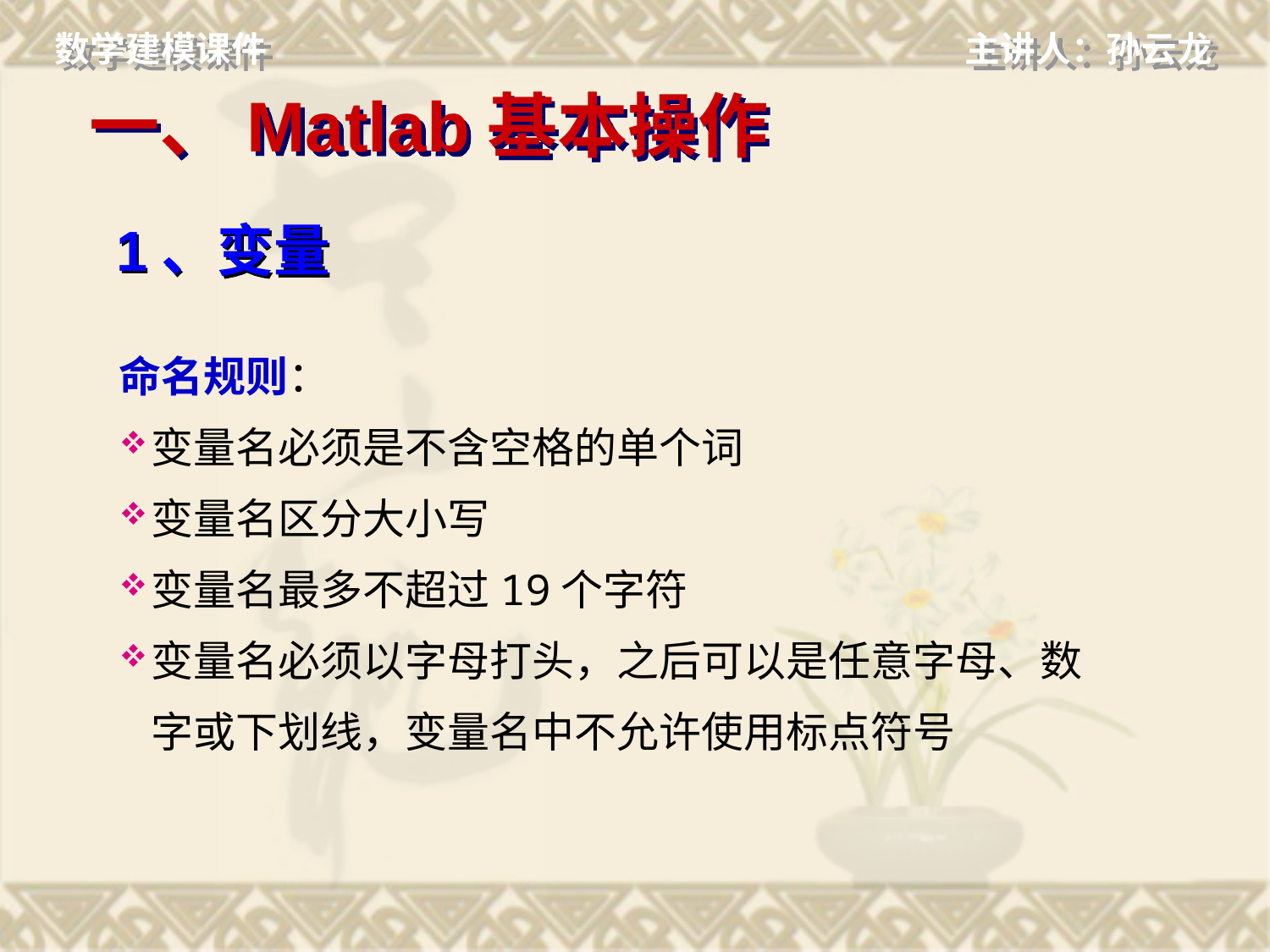

# 一、Matlab基本操作
1、变量
命名规则：
变量名必须是不含空格的单个词
变量名区分大小写
变量名最多不超过19个字符
变量名必须以字母打头，之后可以是任意字母、数字或下划线，变量名中不允许使用标点符号